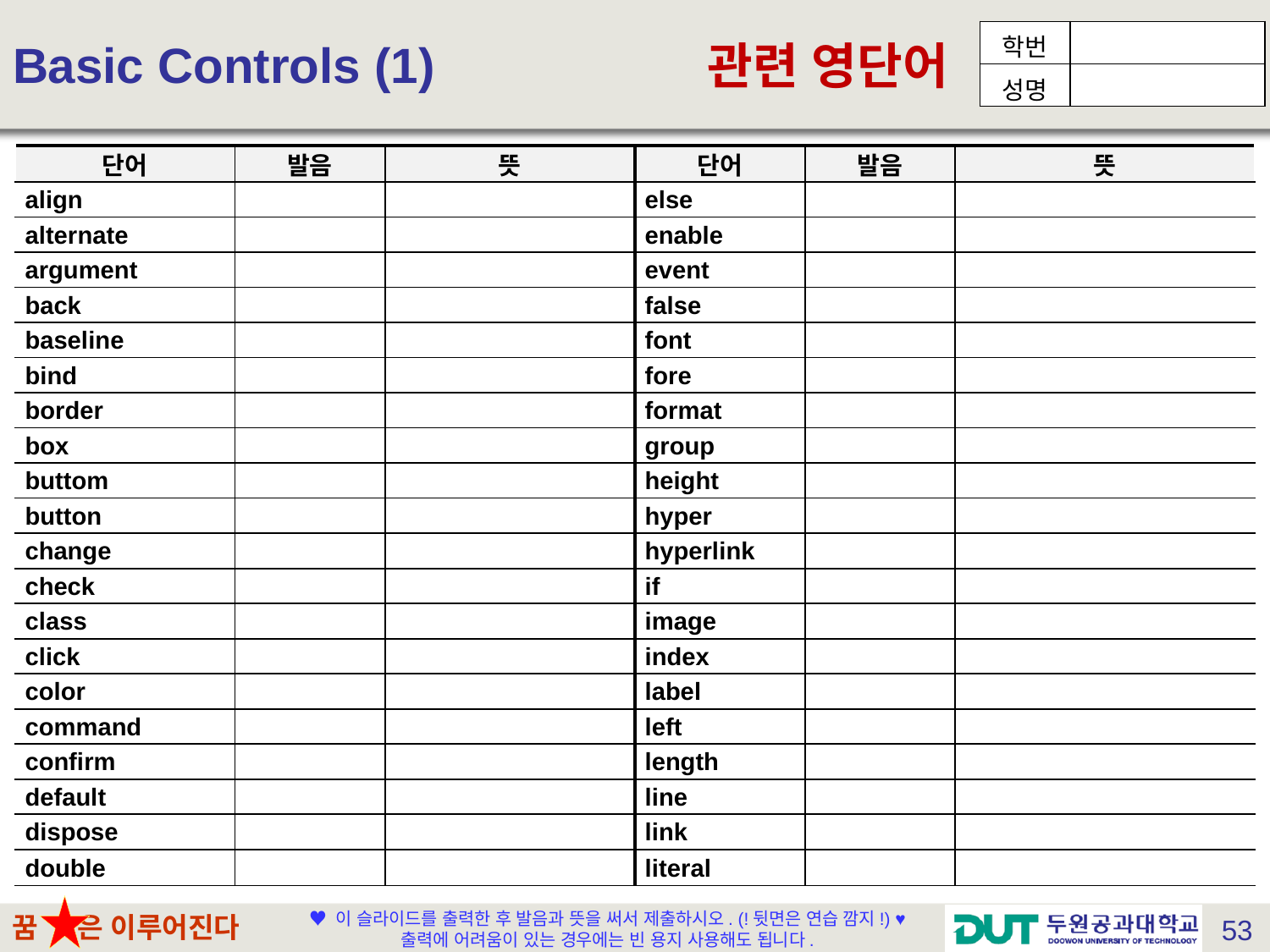

# Basic Controls (1)
| 단어 | 발음 | 뜻 | 단어 | 발음 | 뜻 |
| --- | --- | --- | --- | --- | --- |
| align |  |  | else |  |  |
| alternate |  |  | enable |  |  |
| argument |  |  | event |  |  |
| back |  |  | false |  |  |
| baseline |  |  | font |  |  |
| bind |  |  | fore |  |  |
| border |  |  | format |  |  |
| box |  |  | group |  |  |
| buttom |  |  | height |  |  |
| button |  |  | hyper |  |  |
| change |  |  | hyperlink |  |  |
| check |  |  | if |  |  |
| class |  |  | image |  |  |
| click |  |  | index |  |  |
| color |  |  | label |  |  |
| command |  |  | left |  |  |
| confirm |  |  | length |  |  |
| default |  |  | line |  |  |
| dispose |  |  | link |  |  |
| double |  |  | literal |  |  |